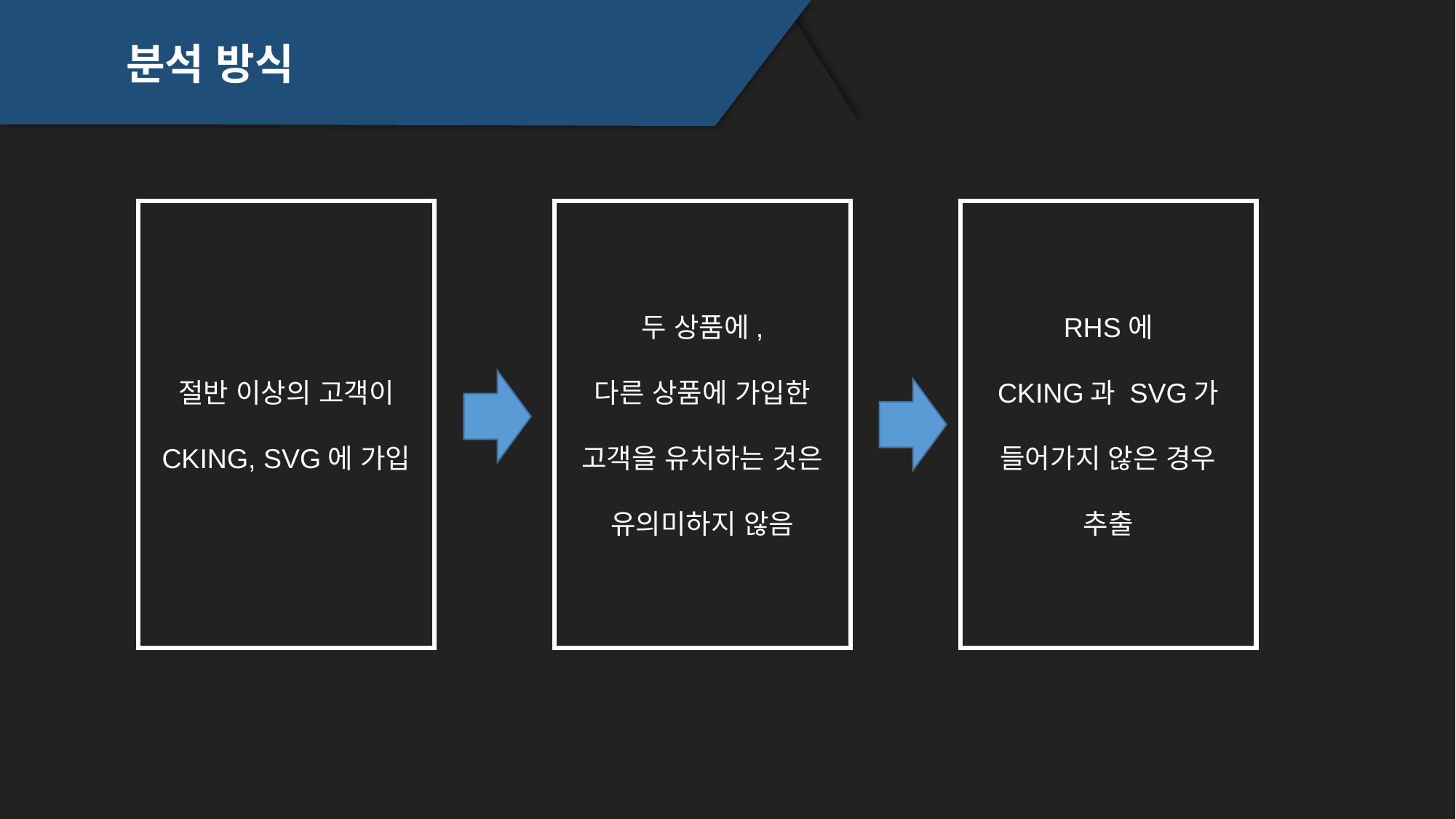

분석 방식
RHS에

CKING과 SVG가

들어가지 않은 경우

추출
두 상품에,

다른 상품에 가입한

고객을 유치하는 것은

유의미하지 않음
절반 이상의 고객이

CKING, SVG에 가입